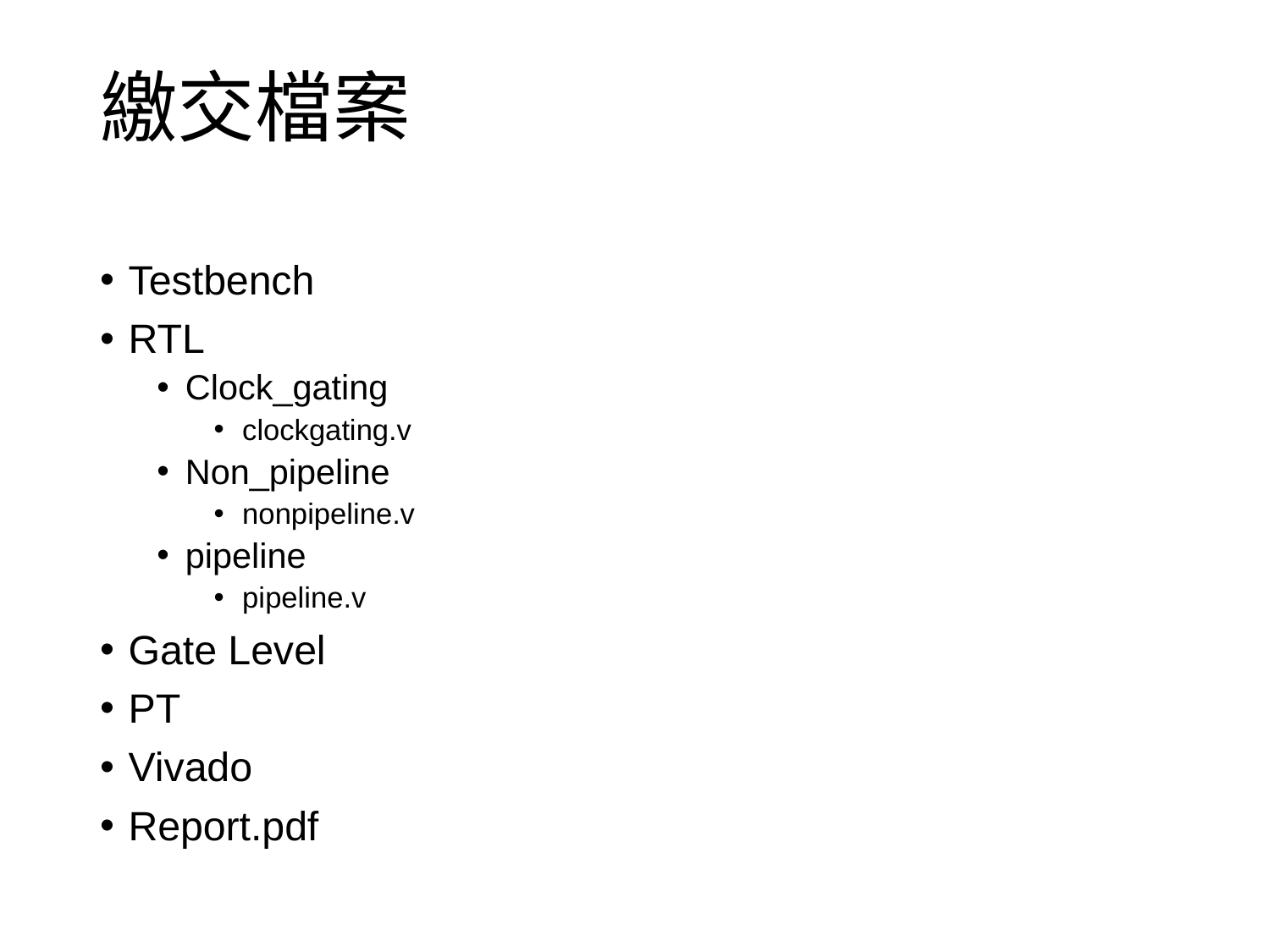

# 繳交檔案
Testbench
RTL
Clock_gating
clockgating.v
Non_pipeline
nonpipeline.v
pipeline
pipeline.v
Gate Level
PT
Vivado
Report.pdf